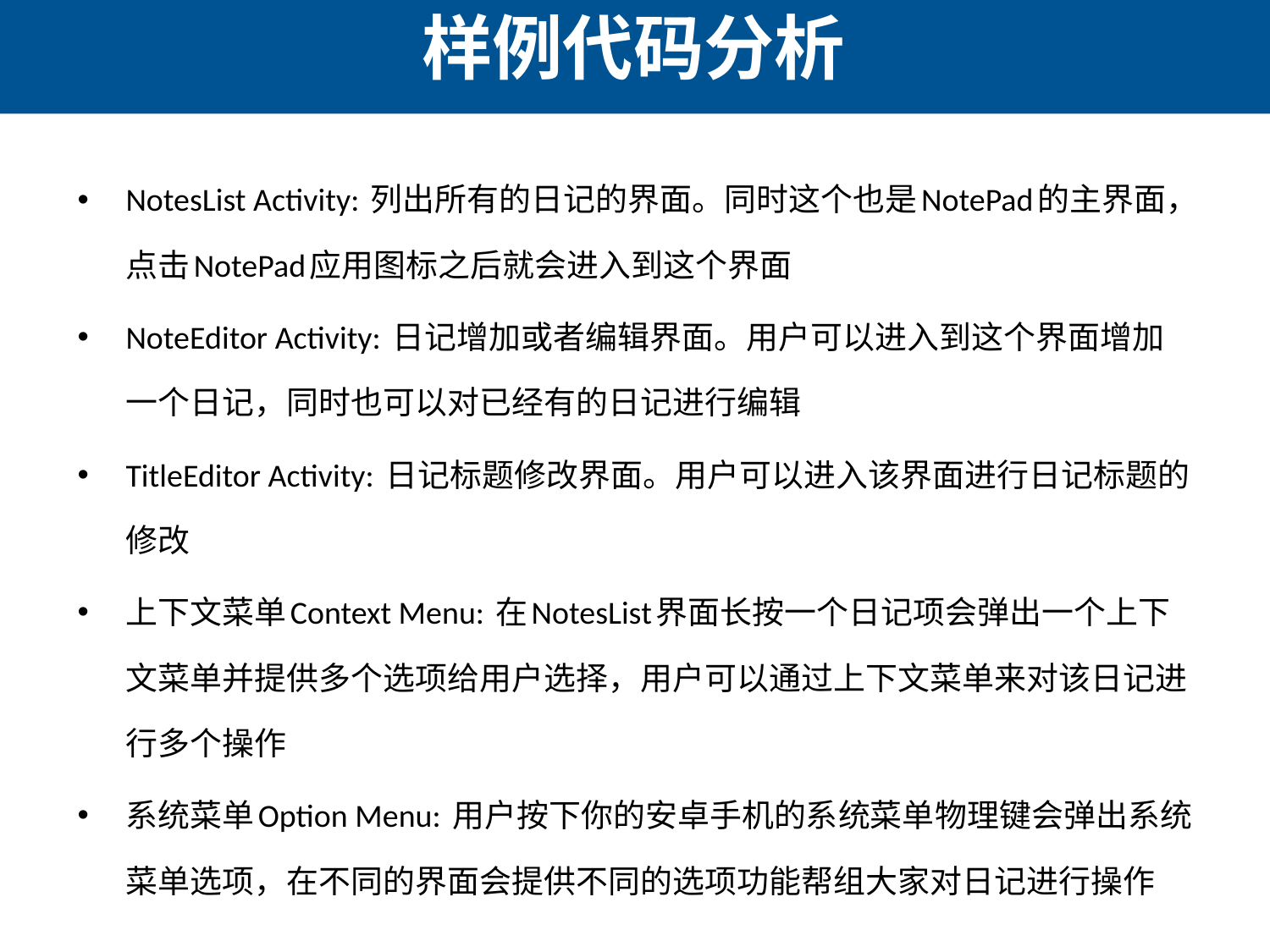

# 样例代码分析
NotesList Activity: 列出所有的日记的界面。同时这个也是NotePad的主界面，点击NotePad应用图标之后就会进入到这个界面
NoteEditor Activity: 日记增加或者编辑界面。用户可以进入到这个界面增加一个日记，同时也可以对已经有的日记进行编辑
TitleEditor Activity: 日记标题修改界面。用户可以进入该界面进行日记标题的修改
上下文菜单Context Menu: 在NotesList界面长按一个日记项会弹出一个上下文菜单并提供多个选项给用户选择，用户可以通过上下文菜单来对该日记进行多个操作
系统菜单Option Menu: 用户按下你的安卓手机的系统菜单物理键会弹出系统菜单选项，在不同的界面会提供不同的选项功能帮组大家对日记进行操作